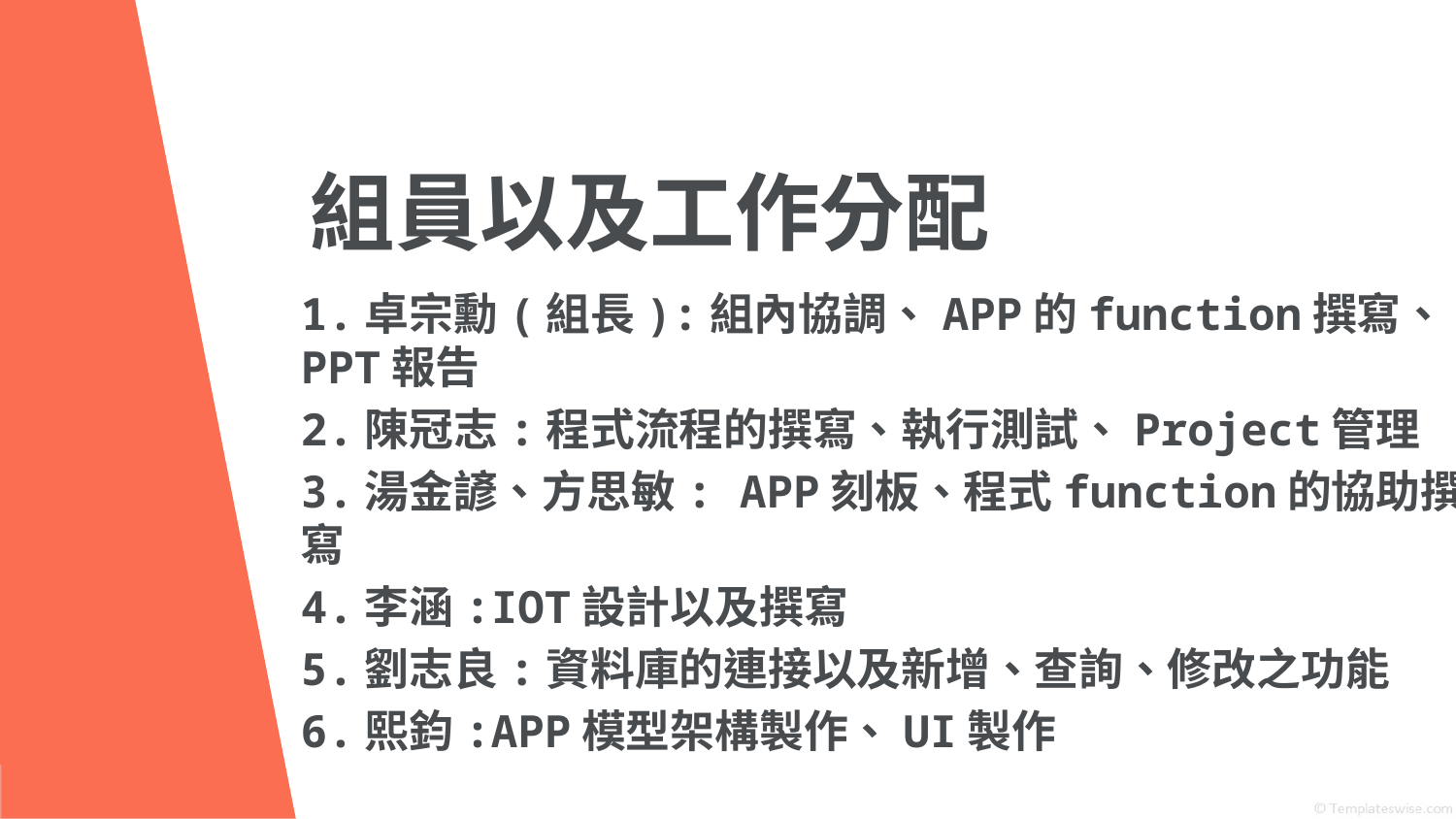

# 組員以及工作分配
1.卓宗勳(組長):組內協調、APP的function撰寫、PPT報告
2.陳冠志:程式流程的撰寫、執行測試、Project管理
3.湯金諺、方思敏: APP刻板、程式function的協助撰寫
4.李涵:IOT設計以及撰寫
5.劉志良:資料庫的連接以及新增、查詢、修改之功能
6.熙鈞:APP模型架構製作、UI製作